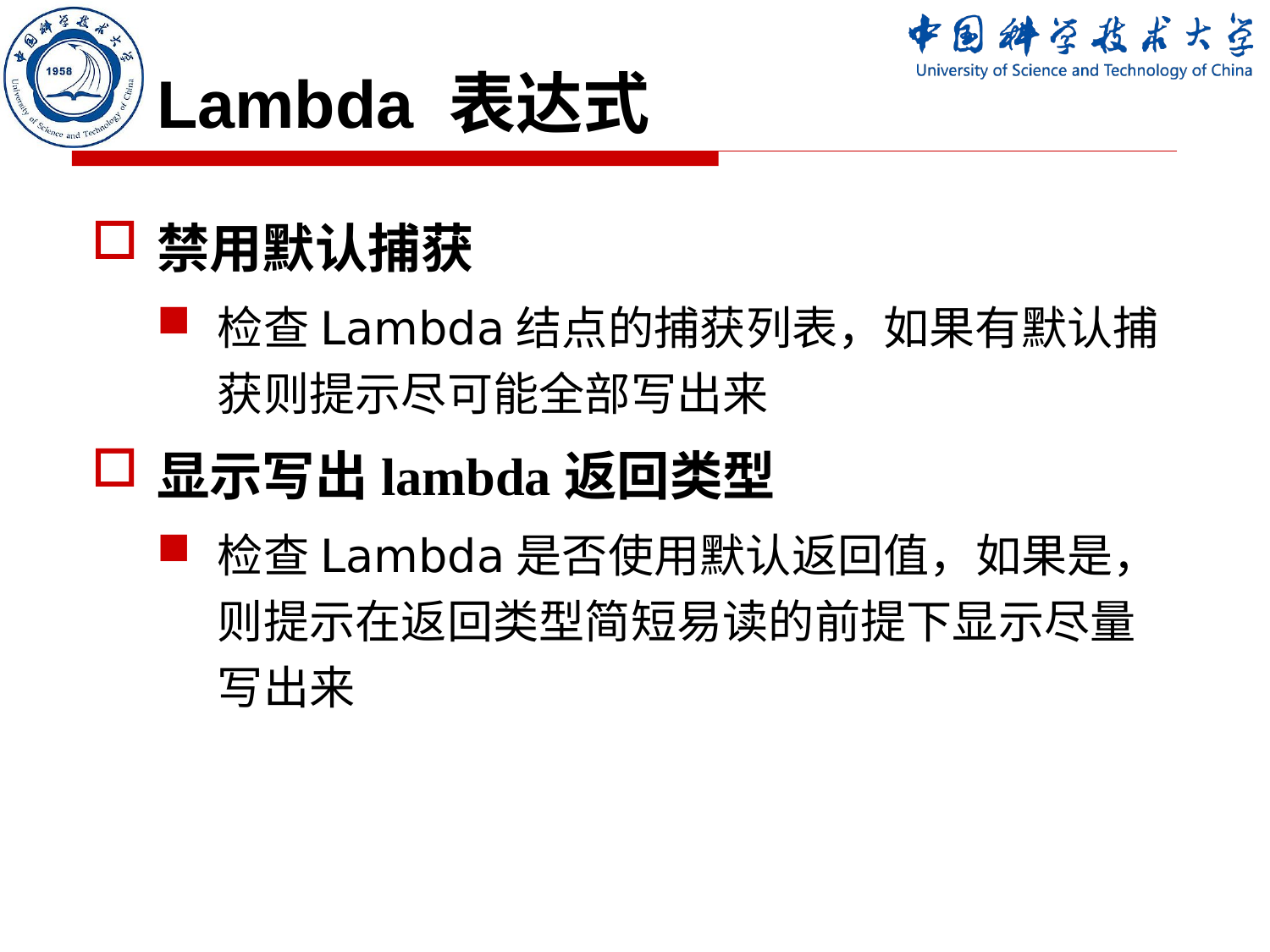

# Lambda 表达式
禁用默认捕获
检查Lambda结点的捕获列表，如果有默认捕获则提示尽可能全部写出来
显示写出lambda返回类型
检查Lambda是否使用默认返回值，如果是，则提示在返回类型简短易读的前提下显示尽量写出来

42